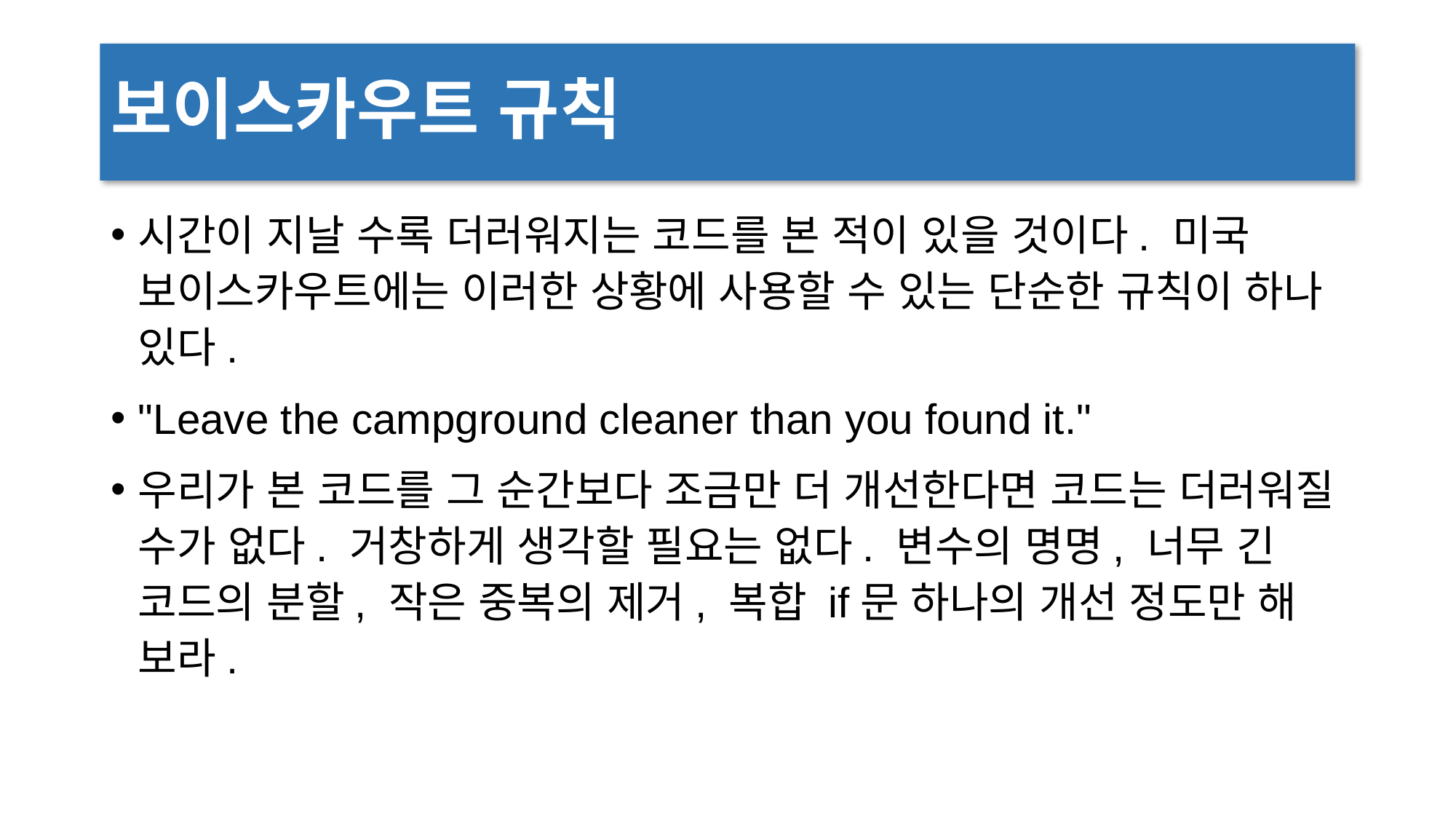

# 보이스카우트 규칙
시간이 지날 수록 더러워지는 코드를 본 적이 있을 것이다. 미국 보이스카우트에는 이러한 상황에 사용할 수 있는 단순한 규칙이 하나 있다.
"Leave the campground cleaner than you found it."
우리가 본 코드를 그 순간보다 조금만 더 개선한다면 코드는 더러워질 수가 없다. 거창하게 생각할 필요는 없다. 변수의 명명, 너무 긴 코드의 분할, 작은 중복의 제거, 복합 if문 하나의 개선 정도만 해 보라.